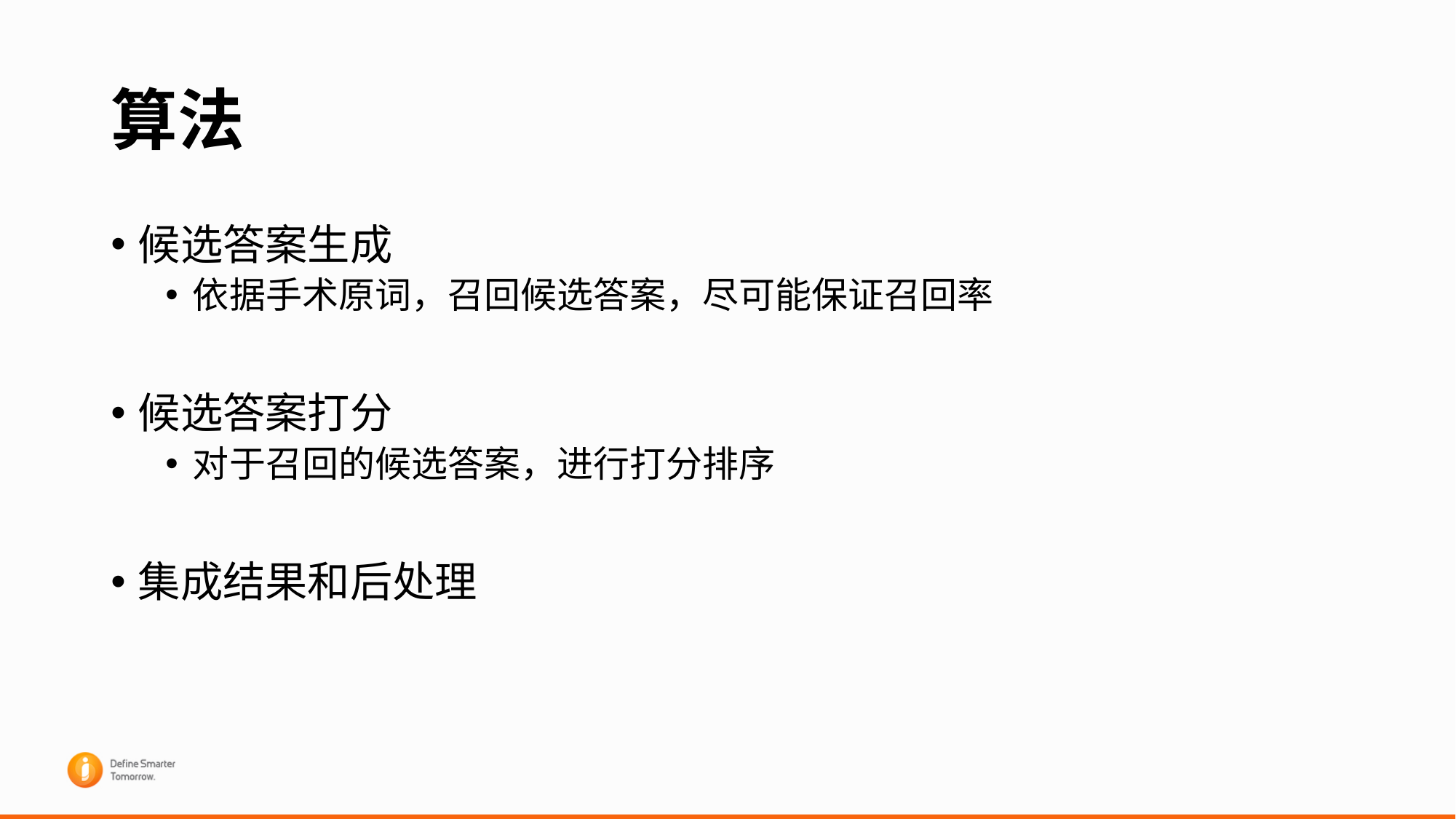

# 算法
候选答案生成
依据手术原词，召回候选答案，尽可能保证召回率

候选答案打分
对于召回的候选答案，进行打分排序

集成结果和后处理